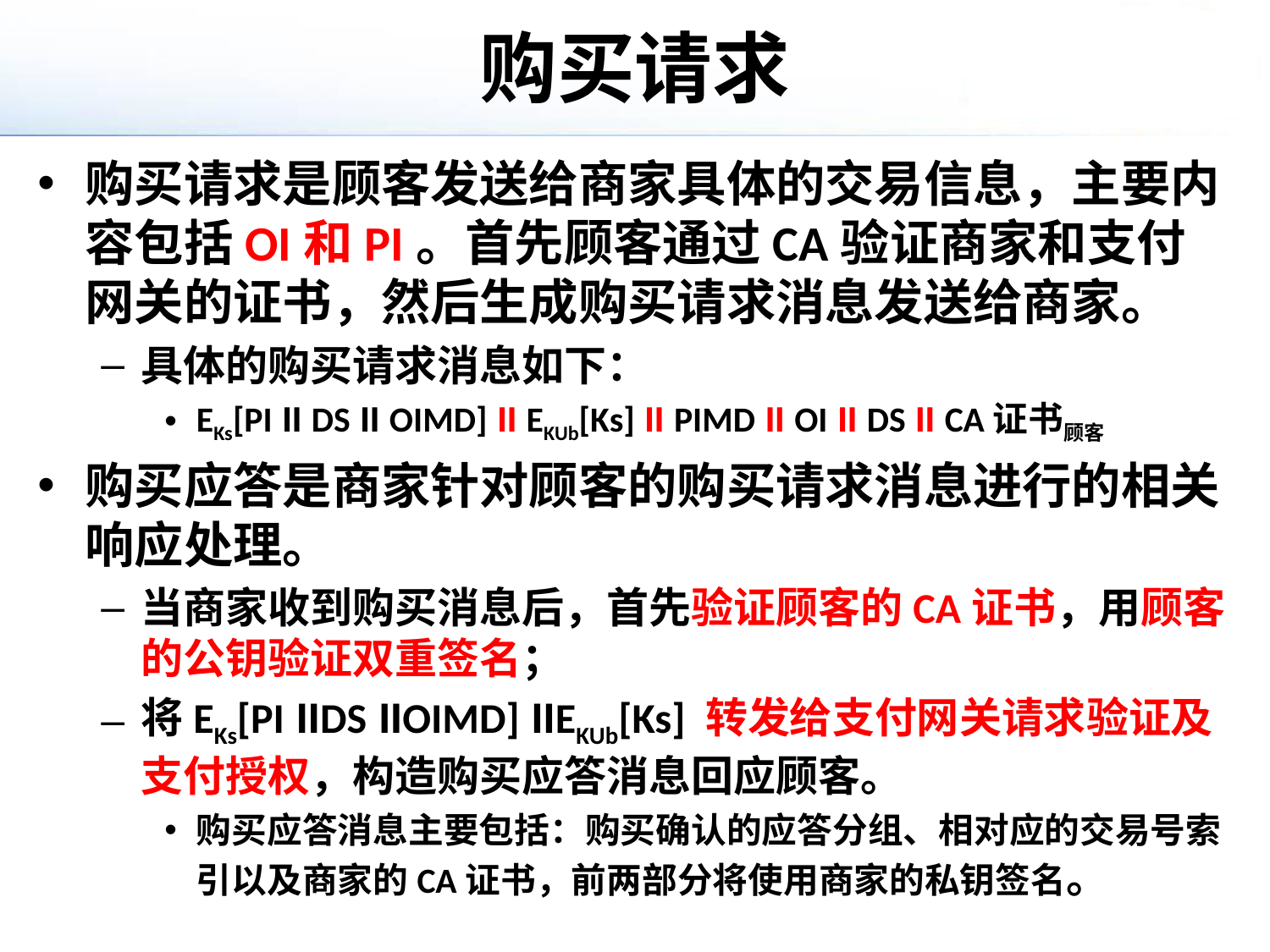

# 购买请求
购买请求是顾客发送给商家具体的交易信息，主要内容包括OI和PI。首先顾客通过CA验证商家和支付网关的证书，然后生成购买请求消息发送给商家。
具体的购买请求消息如下：
EKs[PI II DS II OIMD] II EKUb[Ks] II PIMD II OI II DS II CA证书顾客
购买应答是商家针对顾客的购买请求消息进行的相关响应处理。
当商家收到购买消息后，首先验证顾客的CA证书，用顾客的公钥验证双重签名；
将EKs[PI IIDS IIOIMD] IIEKUb[Ks] 转发给支付网关请求验证及支付授权，构造购买应答消息回应顾客。
购买应答消息主要包括：购买确认的应答分组、相对应的交易号索引以及商家的CA证书，前两部分将使用商家的私钥签名。